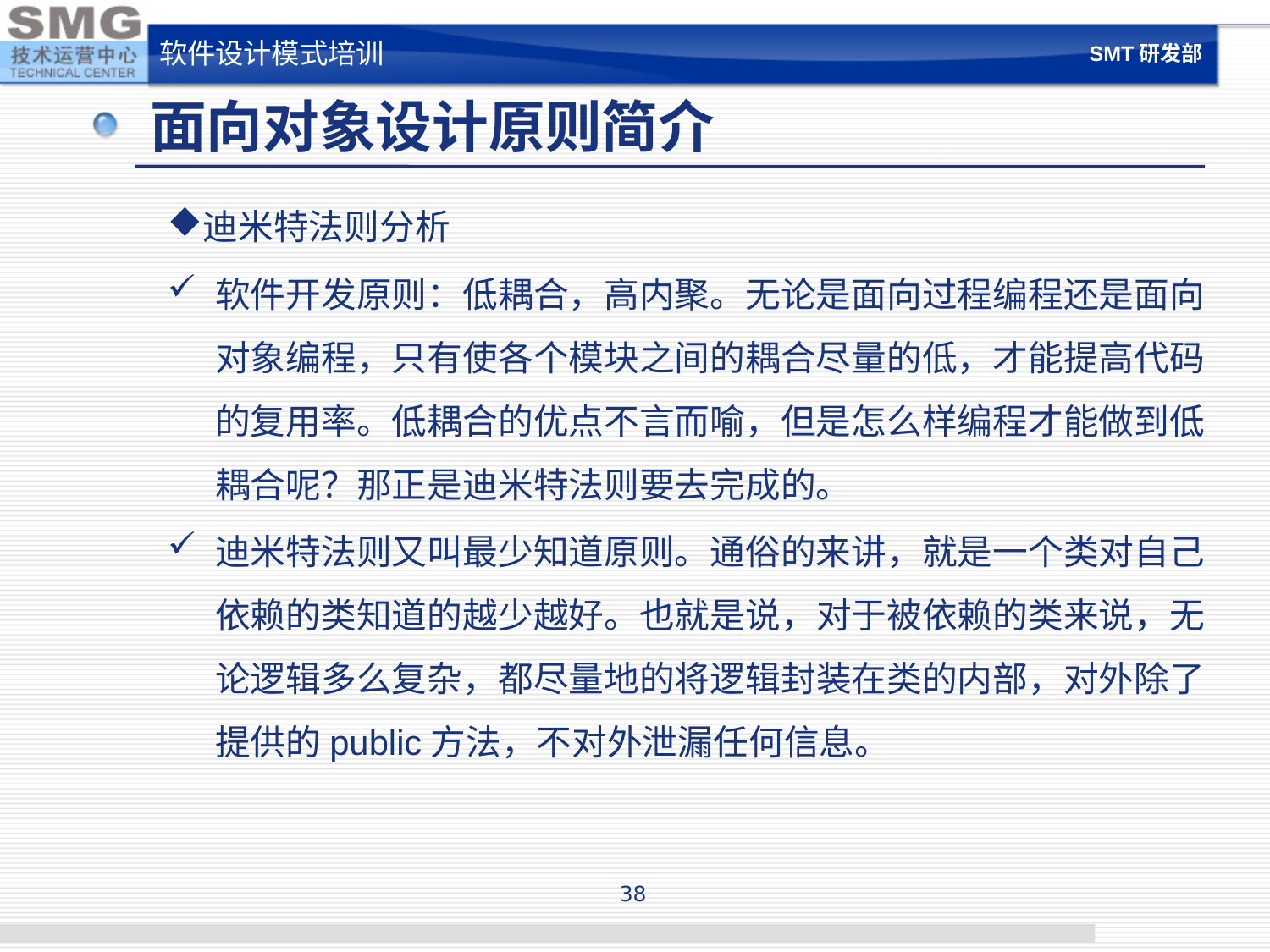

SMT研发部
软件设计模式培训
# 面向对象设计原则简介
迪米特法则分析
软件开发原则：低耦合，高内聚。无论是面向过程编程还是面向对象编程，只有使各个模块之间的耦合尽量的低，才能提高代码的复用率。低耦合的优点不言而喻，但是怎么样编程才能做到低耦合呢？那正是迪米特法则要去完成的。
迪米特法则又叫最少知道原则。通俗的来讲，就是一个类对自己依赖的类知道的越少越好。也就是说，对于被依赖的类来说，无论逻辑多么复杂，都尽量地的将逻辑封装在类的内部，对外除了提供的public方法，不对外泄漏任何信息。

38